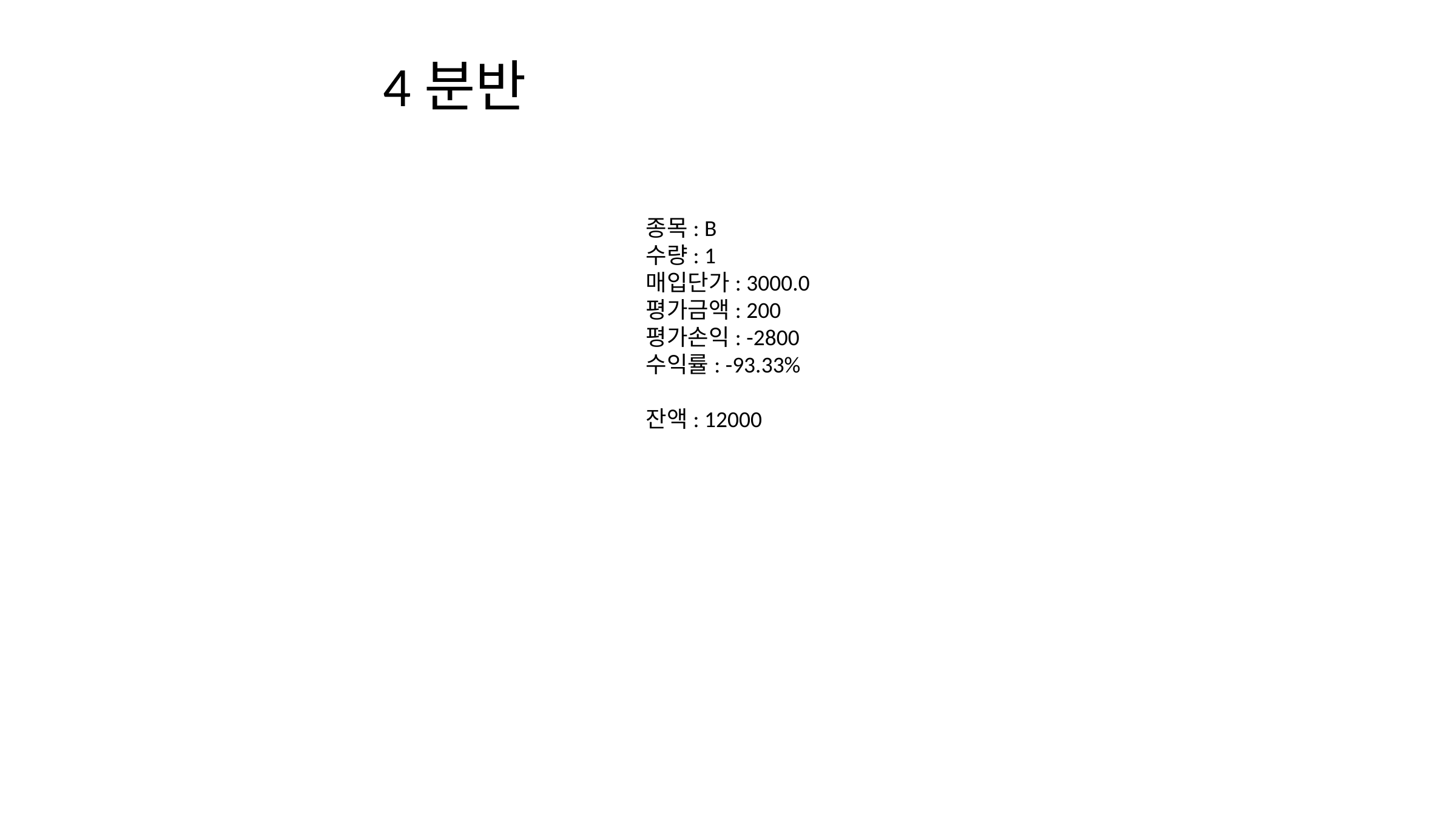

# 4분반

종목: B
수량: 1
매입단가: 3000.0
평가금액: 200
평가손익: -2800
수익률: -93.33%
잔액: 12000